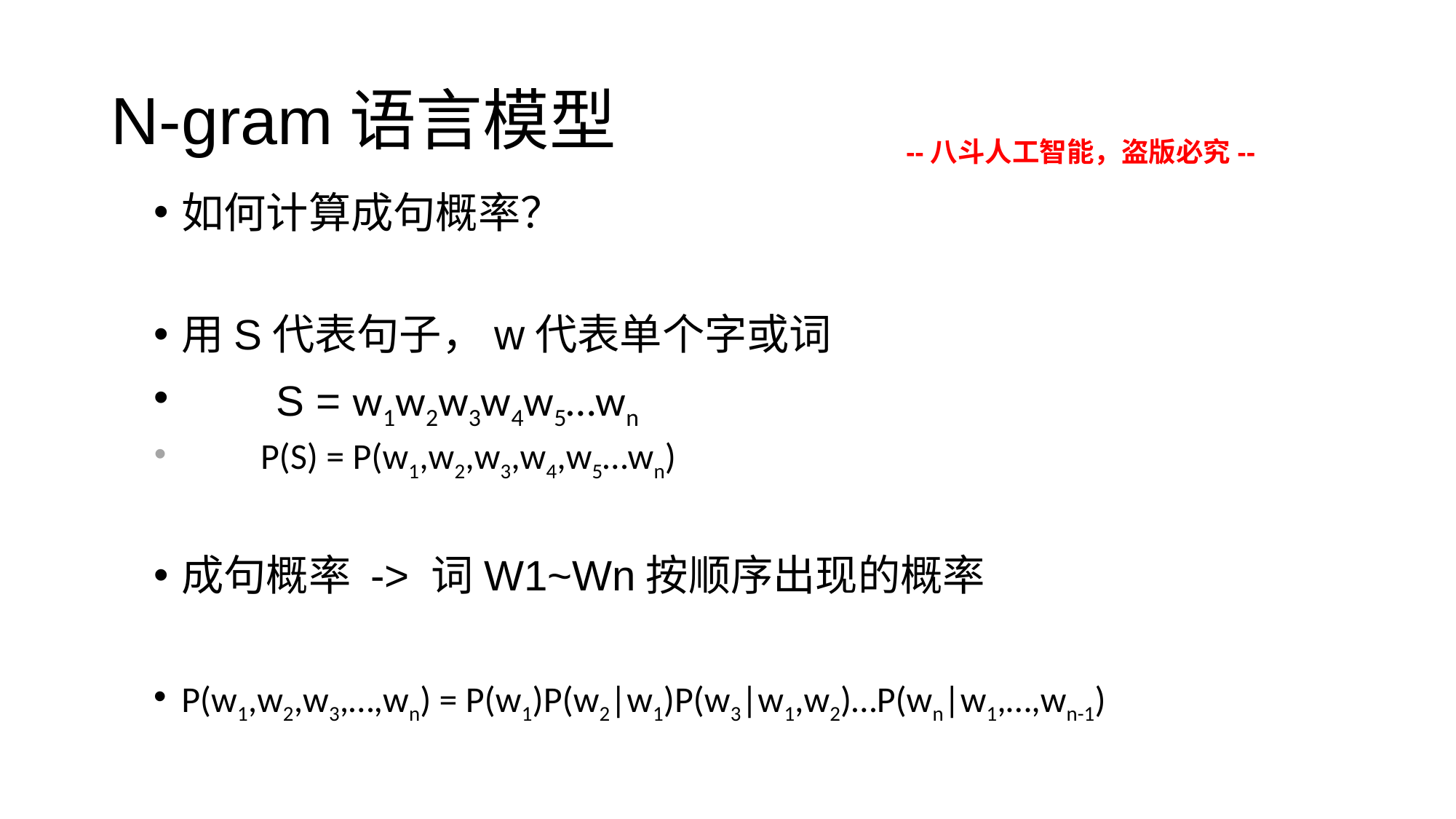

# N-gram语言模型
--八斗人工智能，盗版必究--
如何计算成句概率？

用S代表句子，w代表单个字或词
        S = w1w2w3w4w5…wn
         P(S) = P(w1,w2,w3,w4,w5…wn)

成句概率 -> 词W1~Wn按顺序出现的概率

P(w1,w2,w3,…,wn) = P(w1)P(w2|w1)P(w3|w1,w2)…P(wn|w1,…,wn-1)